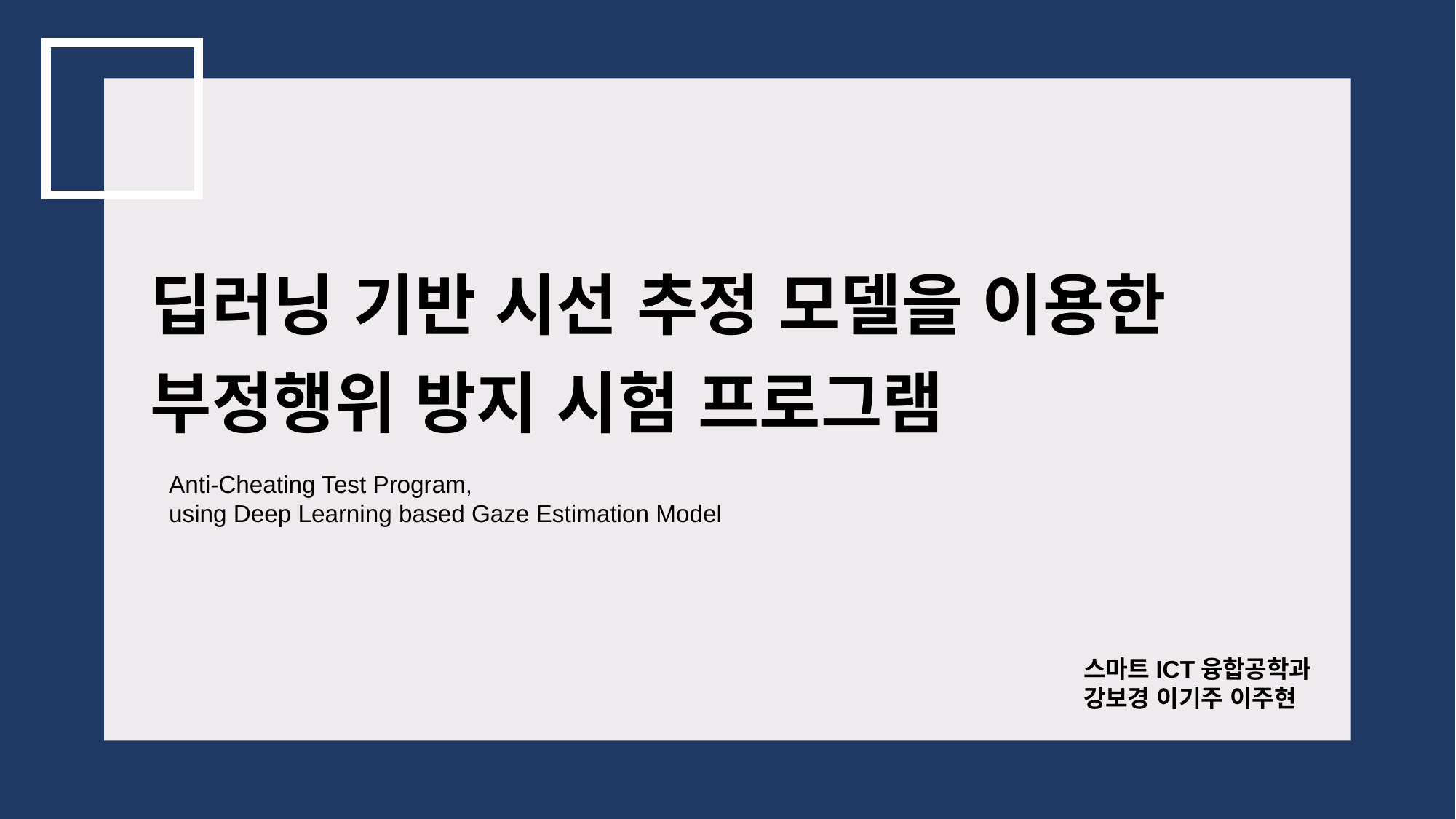

딥러닝 기반 시선 추정 모델을 이용한
부정행위 방지 시험 프로그램
Anti-Cheating Test Program,
using Deep Learning based Gaze Estimation Model
스마트ICT융합공학과
강보경 이기주 이주현